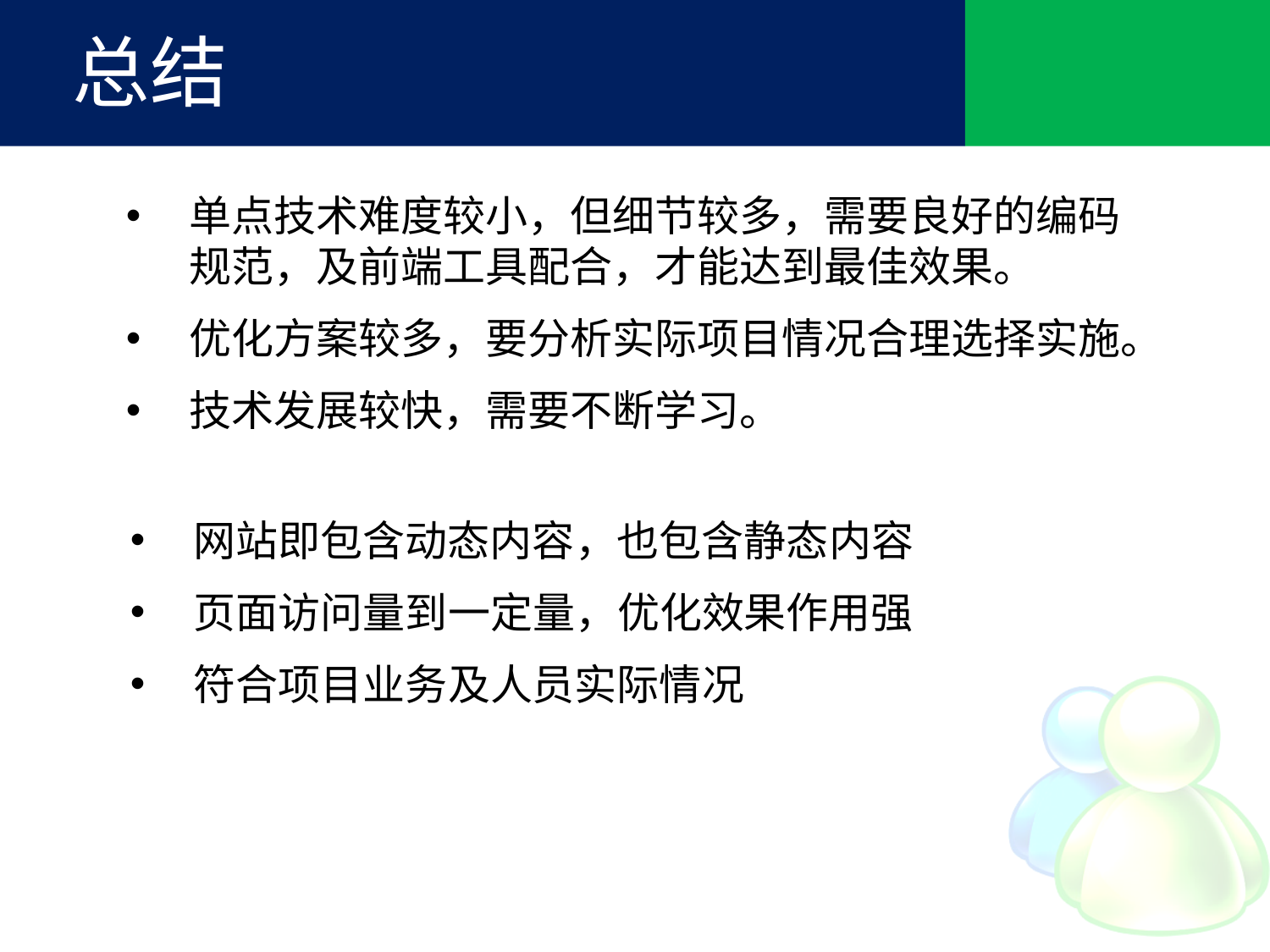

总结
单点技术难度较小，但细节较多，需要良好的编码规范，及前端工具配合，才能达到最佳效果。
优化方案较多，要分析实际项目情况合理选择实施。
技术发展较快，需要不断学习。

网站即包含动态内容，也包含静态内容
页面访问量到一定量，优化效果作用强
符合项目业务及人员实际情况